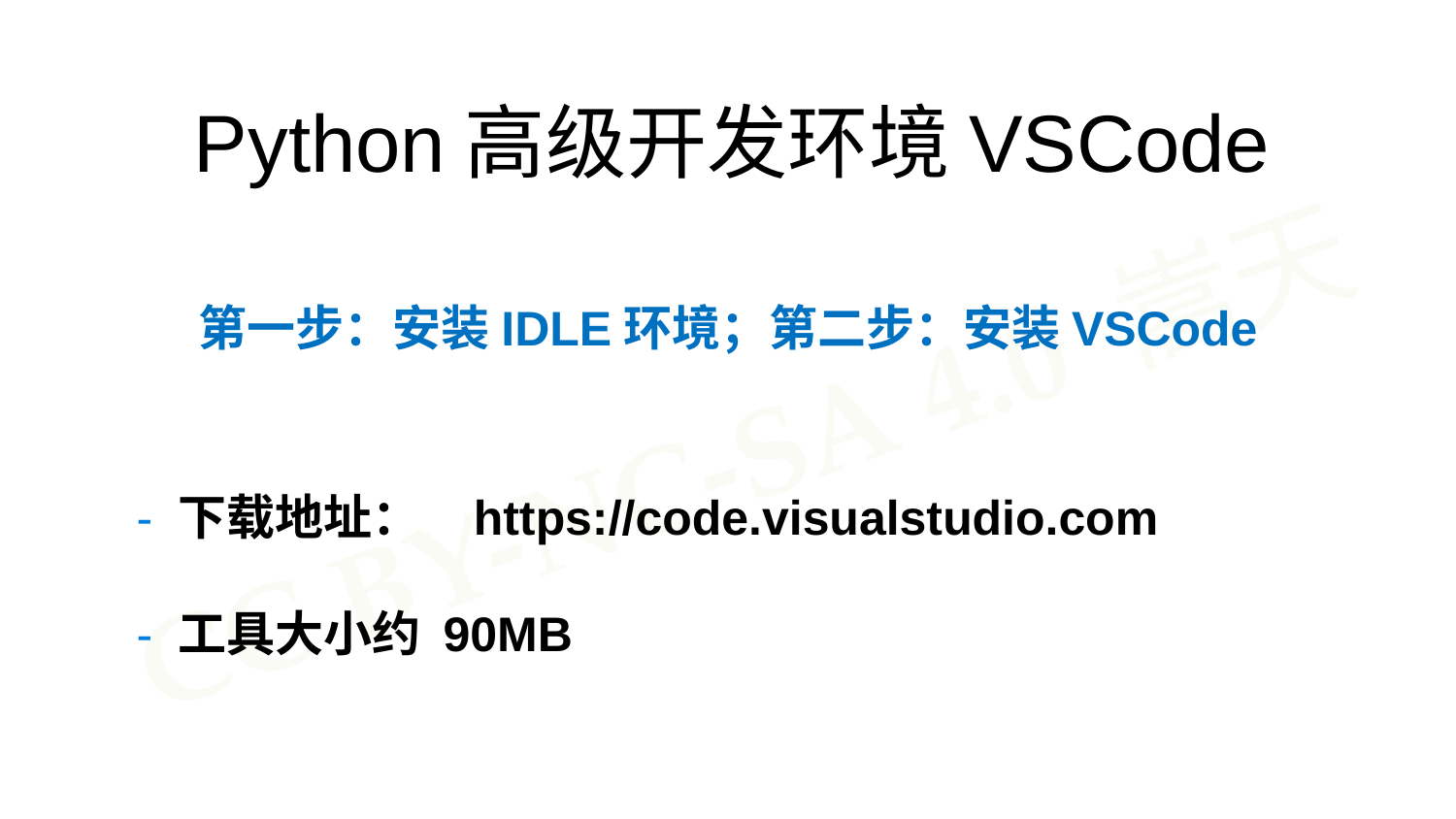

Python高级开发环境VSCode
第一步：安装IDLE环境；第二步：安装VSCode
         - 下载地址：	 https://code.visualstudio.com
         - 工具大小约 90MB